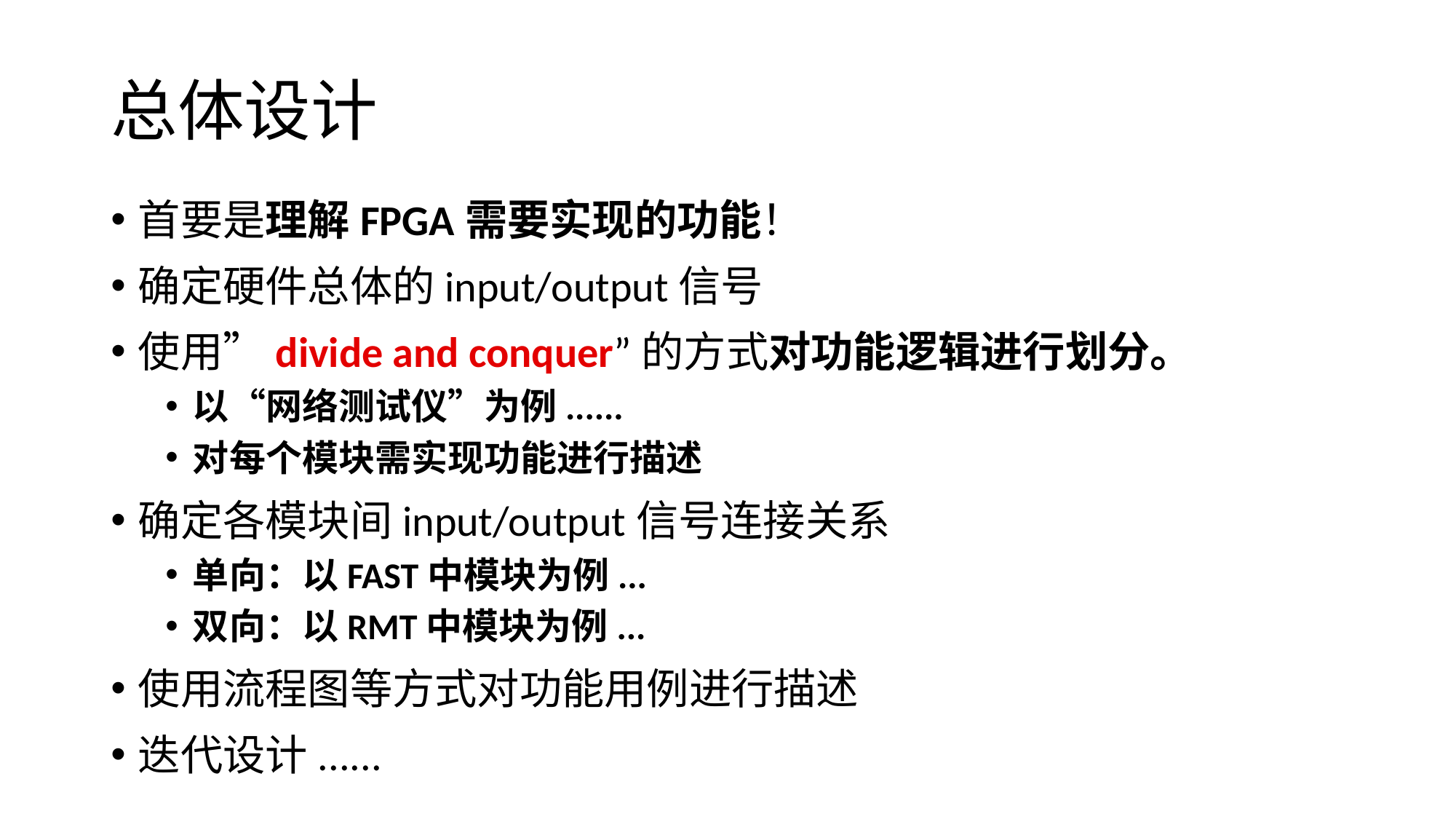

# 总体设计
首要是理解FPGA需要实现的功能！
确定硬件总体的input/output信号
使用”divide and conquer”的方式对功能逻辑进行划分。
以“网络测试仪”为例......
对每个模块需实现功能进行描述
确定各模块间input/output信号连接关系
单向：以FAST中模块为例...
双向：以RMT中模块为例...
使用流程图等方式对功能用例进行描述
迭代设计......